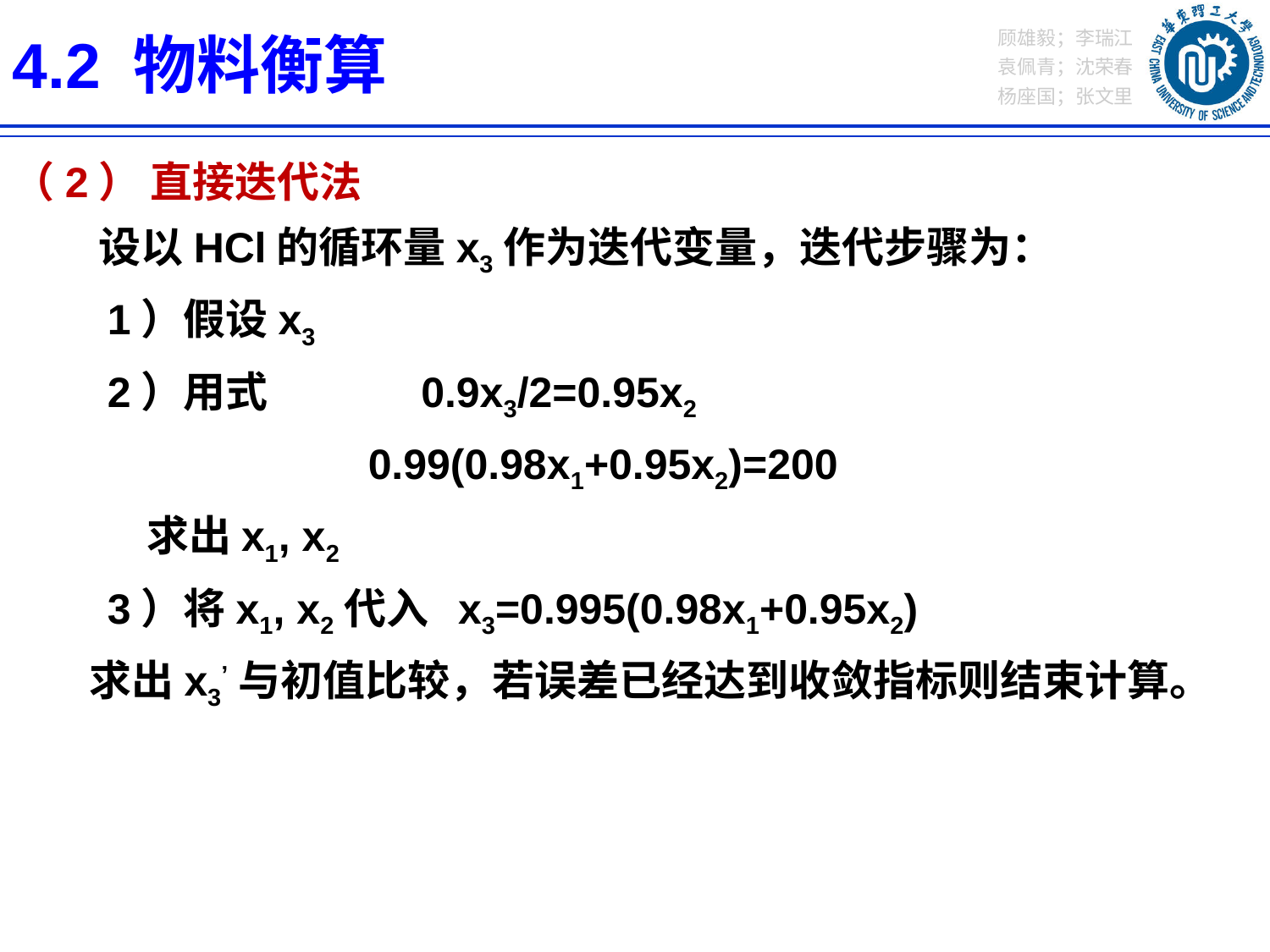

4.2 物料衡算
（2） 直接迭代法
        设以HCl的循环量x3作为迭代变量，迭代步骤为：
        1）假设x3
        2）用式               0.9x3/2=0.95x2
                              0.99(0.98x1+0.95x2)=200
             求出x1, x2
        3）将x1, x2代入  x3=0.995(0.98x1+0.95x2)
       求出x3’与初值比较，若误差已经达到收敛指标则结束计算。